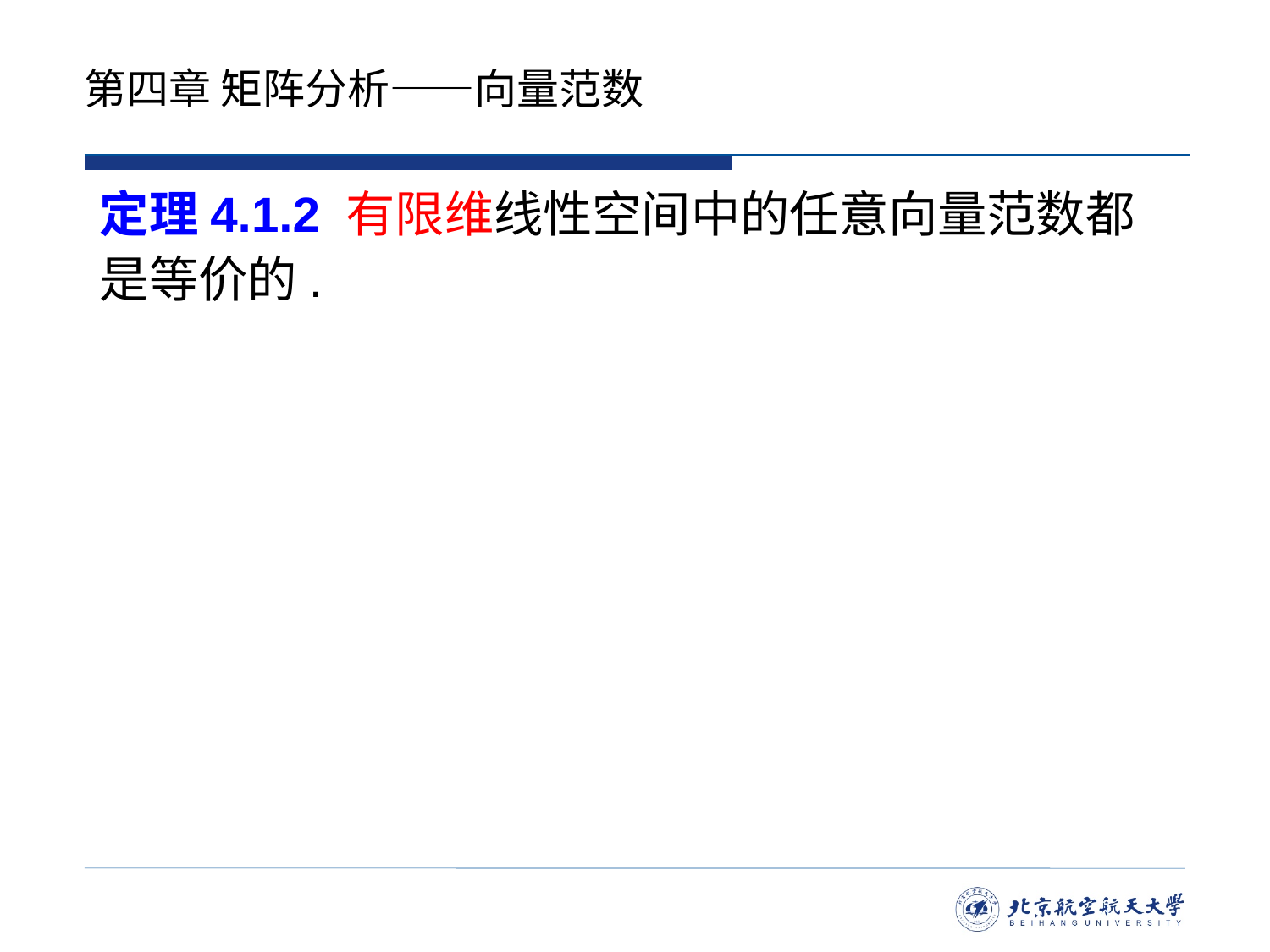

# 第四章 矩阵分析——向量范数
定理4.1.2 有限维线性空间中的任意向量范数都是等价的.